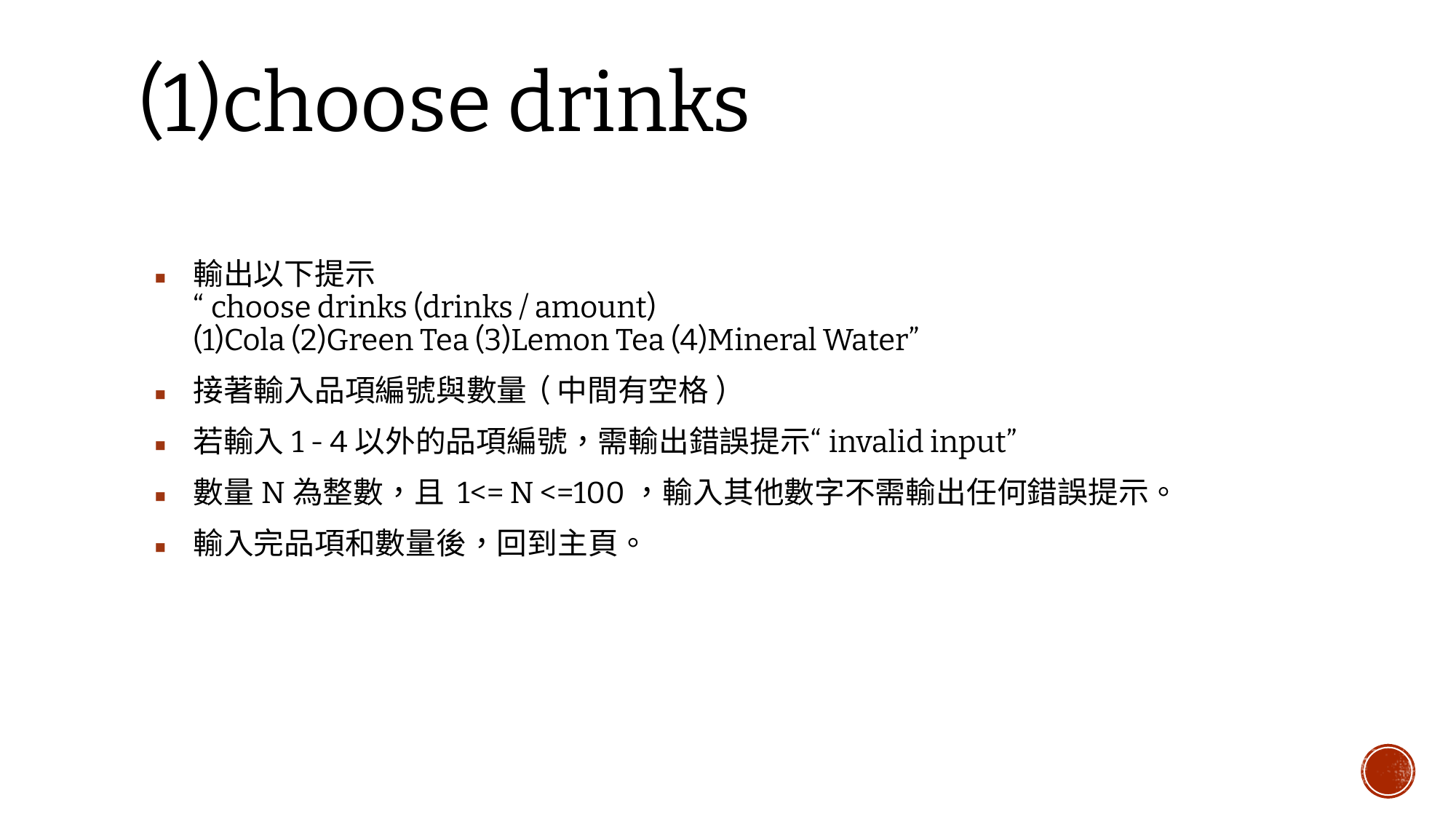

# (1)choose drinks
輸出以下提示
“choose drinks (drinks / amount)
(1)Cola (2)Green Tea (3)Lemon Tea (4)Mineral Water”
接著輸入品項編號與數量 (中間有空格)
若輸入1 - 4以外的品項編號，需輸出錯誤提示“invalid input”
數量N為整數，且 1<= N <=100，輸入其他數字不需輸出任何錯誤提示。
輸入完品項和數量後，回到主頁。